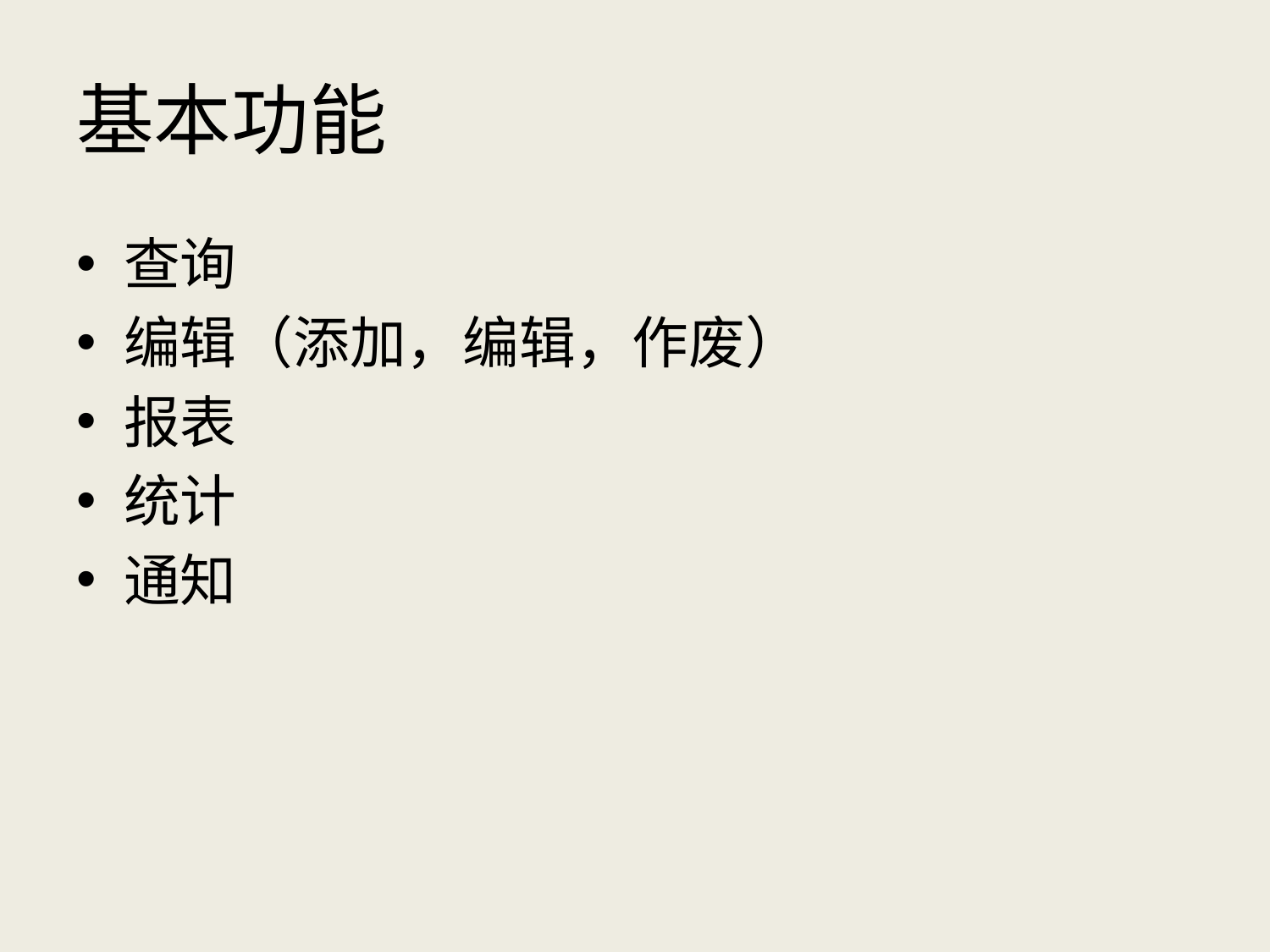

# 基本功能
查询
编辑（添加，编辑，作废）
报表
统计
通知